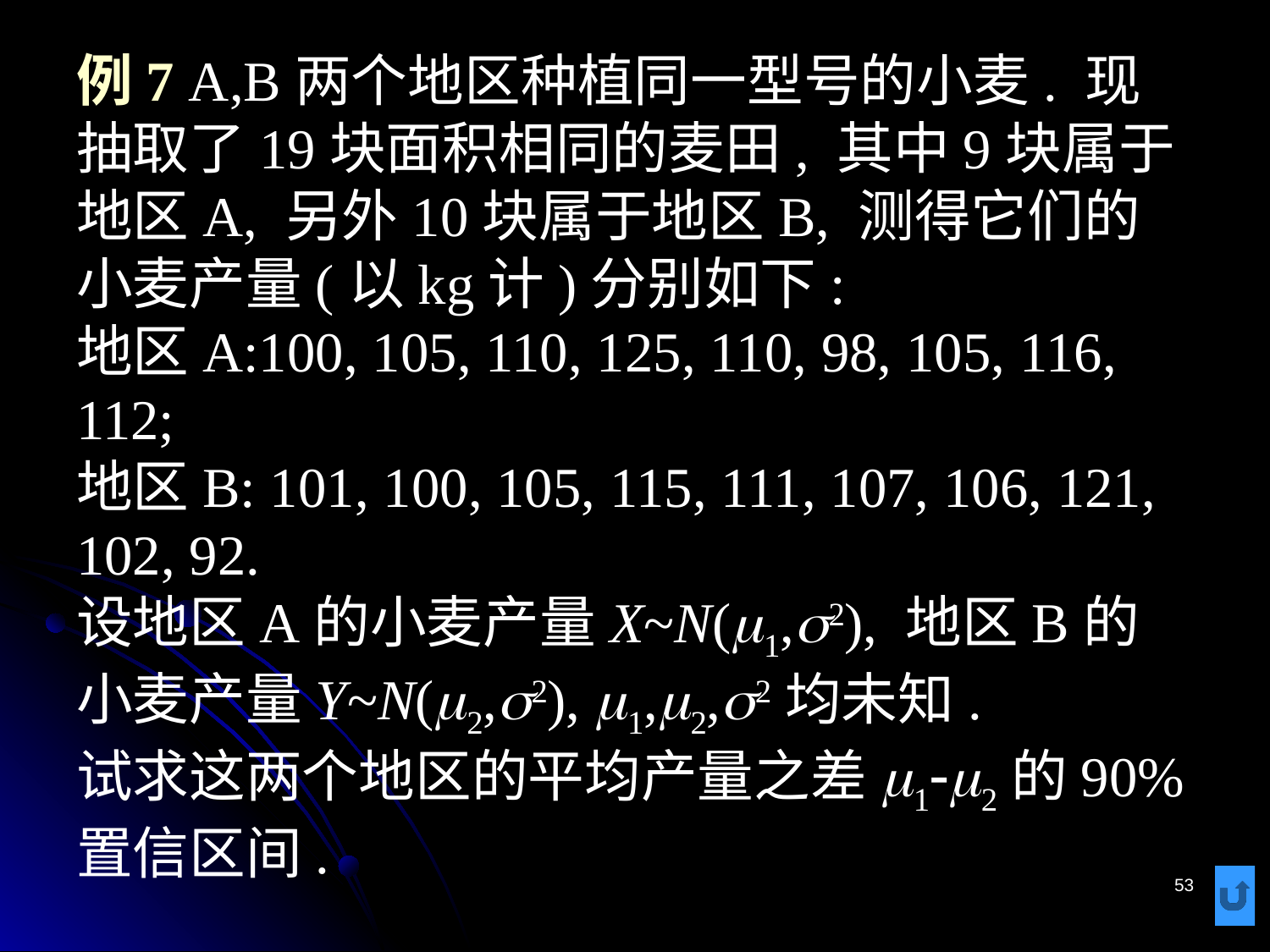

# 例7 A,B两个地区种植同一型号的小麦. 现抽取了19块面积相同的麦田, 其中9块属于地区A, 另外10块属于地区B, 测得它们的小麦产量(以kg计)分别如下: 地区A:100, 105, 110, 125, 110, 98, 105, 116, 112; 地区B: 101, 100, 105, 115, 111, 107, 106, 121, 102, 92. 设地区A的小麦产量X~N(μ1,σ2), 地区B的小麦产量Y~N(μ2,σ2), μ1,μ2,σ2均未知. 试求这两个地区的平均产量之差μ1−μ2的90%置信区间.
53